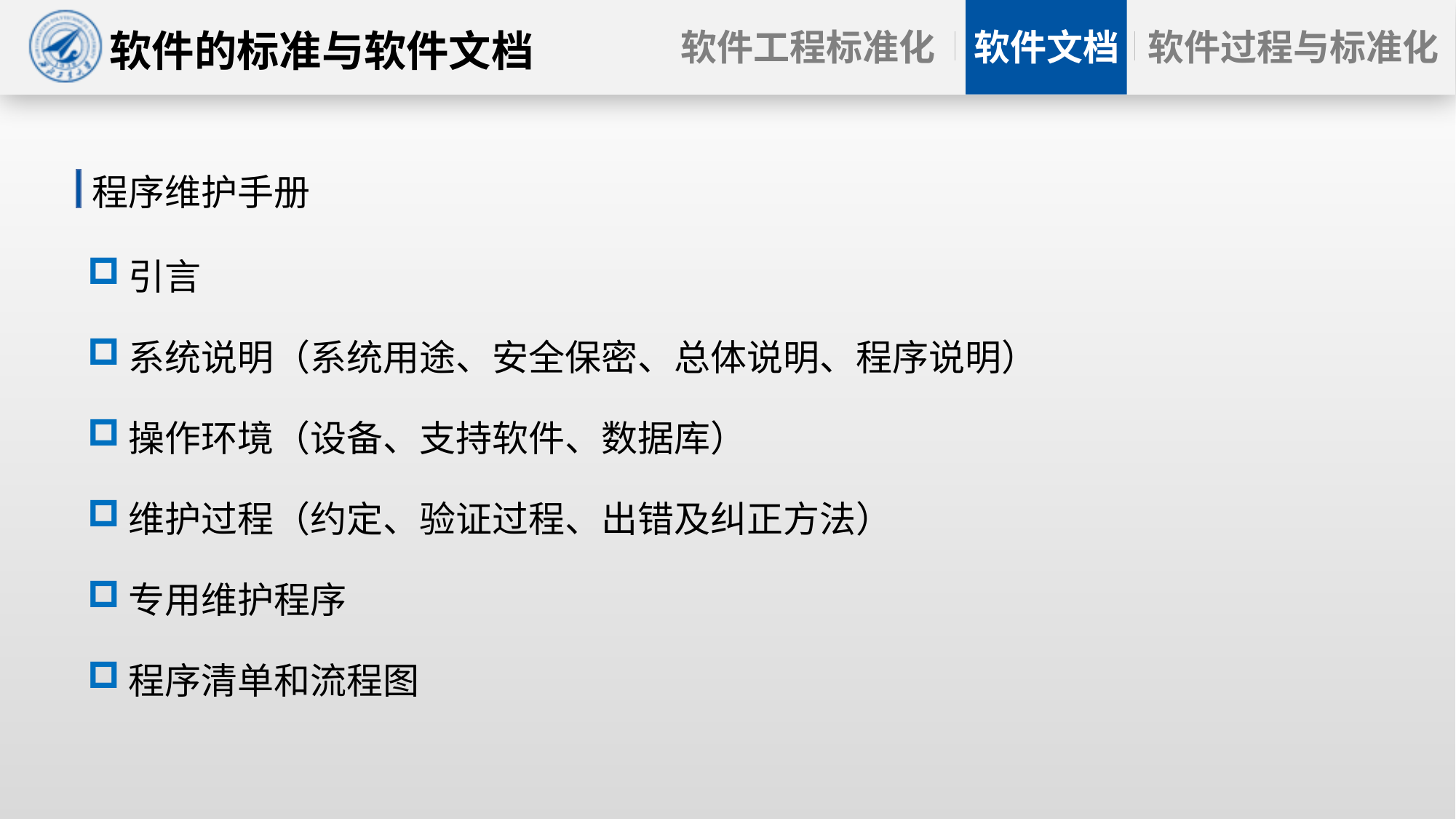

程序维护手册

引言
系统说明（系统用途、安全保密、总体说明、程序说明）
操作环境（设备、支持软件、数据库）
维护过程（约定、验证过程、出错及纠正方法）
专用维护程序
程序清单和流程图